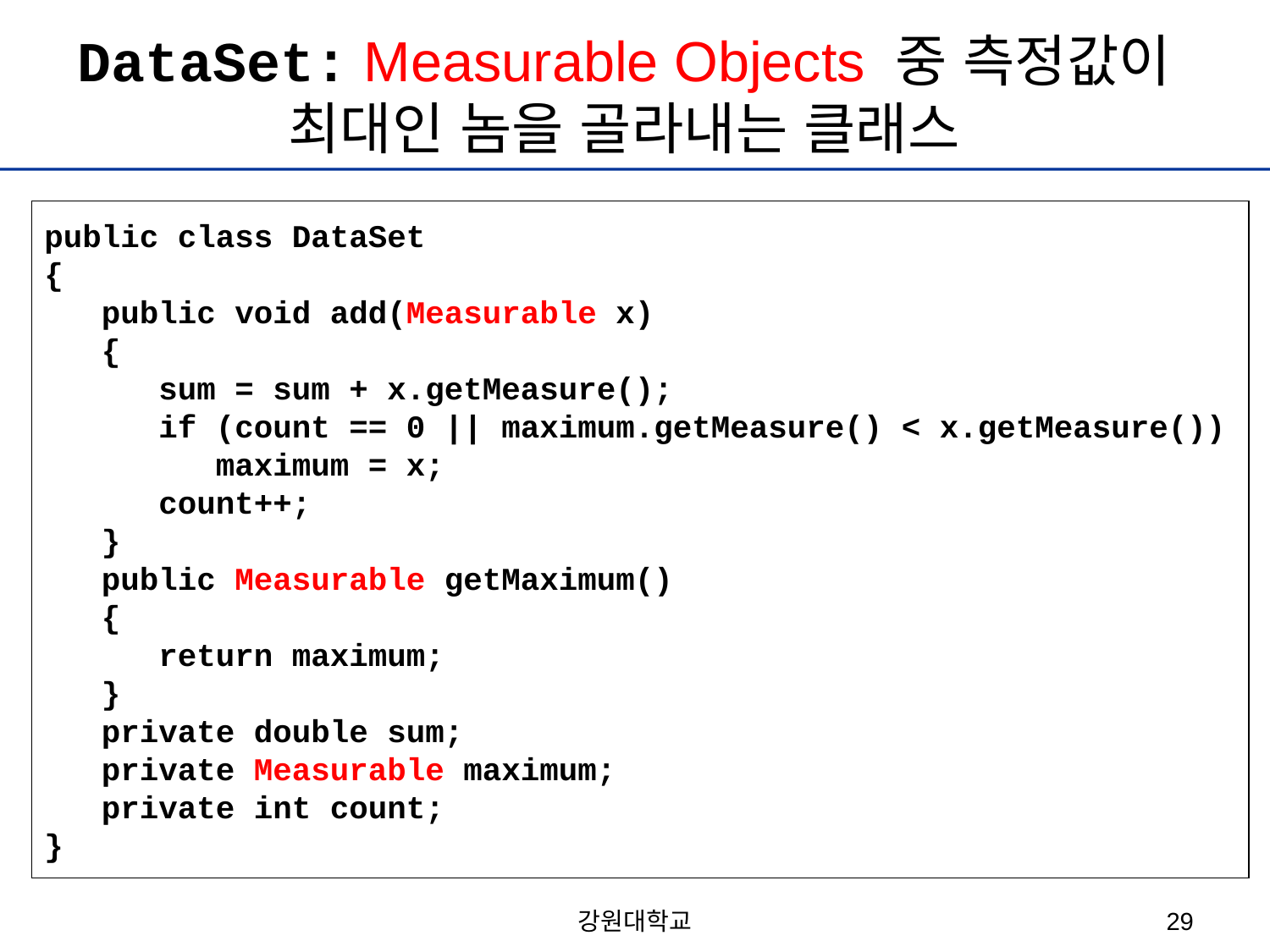

# DataSet: Measurable Objects 중 측정값이 최대인 놈을 골라내는 클래스

public class DataSet
{
   public void add(Measurable x)
   {
      sum = sum + x.getMeasure();
      if (count == 0 || maximum.getMeasure() < x.getMeasure())
         maximum = x;
      count++;
   }
   public Measurable getMaximum()
   {
      return maximum;
   }
   private double sum;
   private Measurable maximum;
   private int count;
}
강원대학교
29